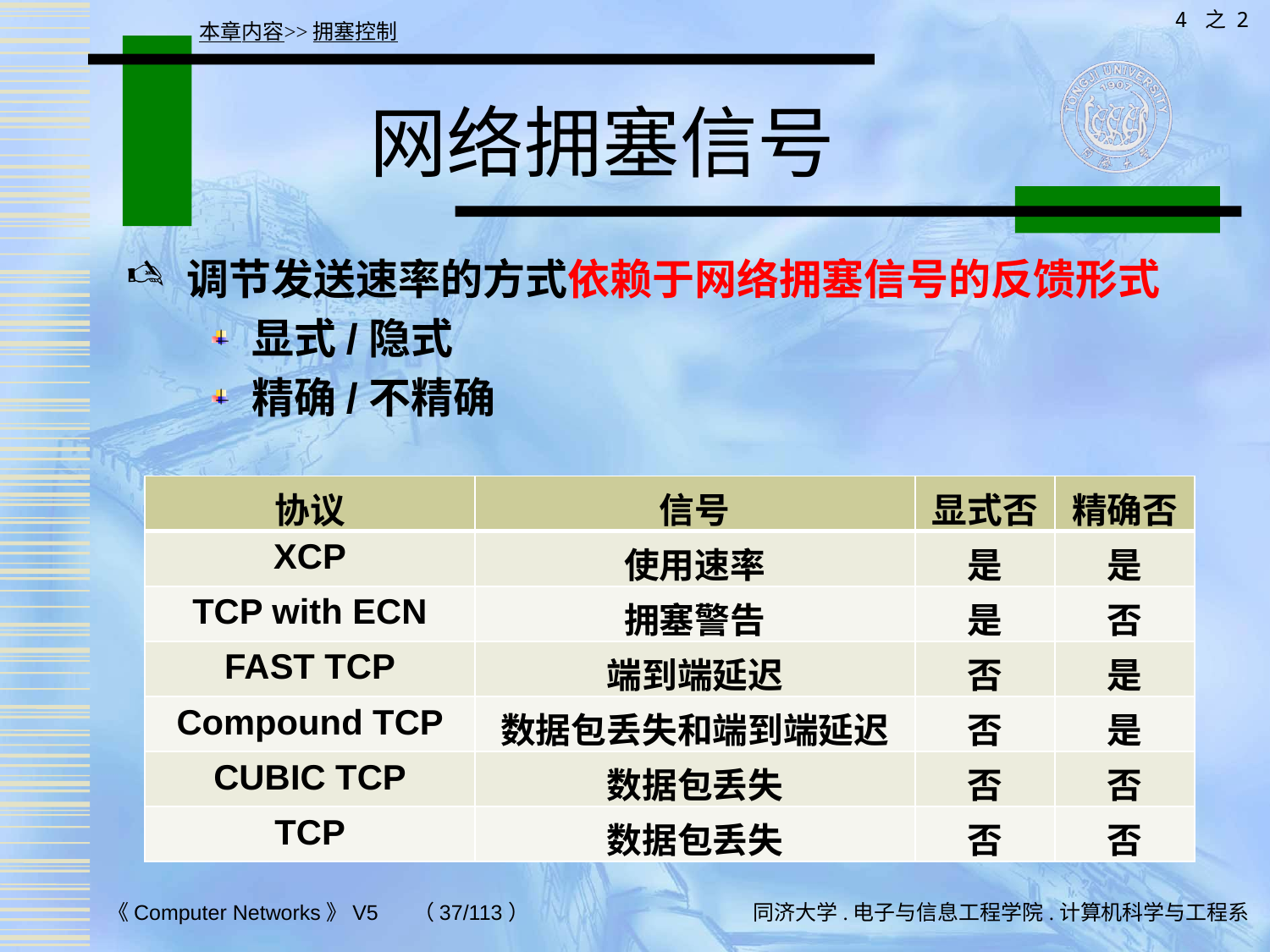

4 之 2
本章内容>>拥塞控制
# 网络拥塞信号
调节发送速率的方式依赖于网络拥塞信号的反馈形式
显式/隐式
精确/不精确
| 协议 | 信号 | 显式否 | 精确否 |
| --- | --- | --- | --- |
| XCP | 使用速率 | 是 | 是 |
| TCP with ECN | 拥塞警告 | 是 | 否 |
| FAST TCP | 端到端延迟 | 否 | 是 |
| Compound TCP | 数据包丢失和端到端延迟 | 否 | 是 |
| CUBIC TCP | 数据包丢失 | 否 | 否 |
| TCP | 数据包丢失 | 否 | 否 |